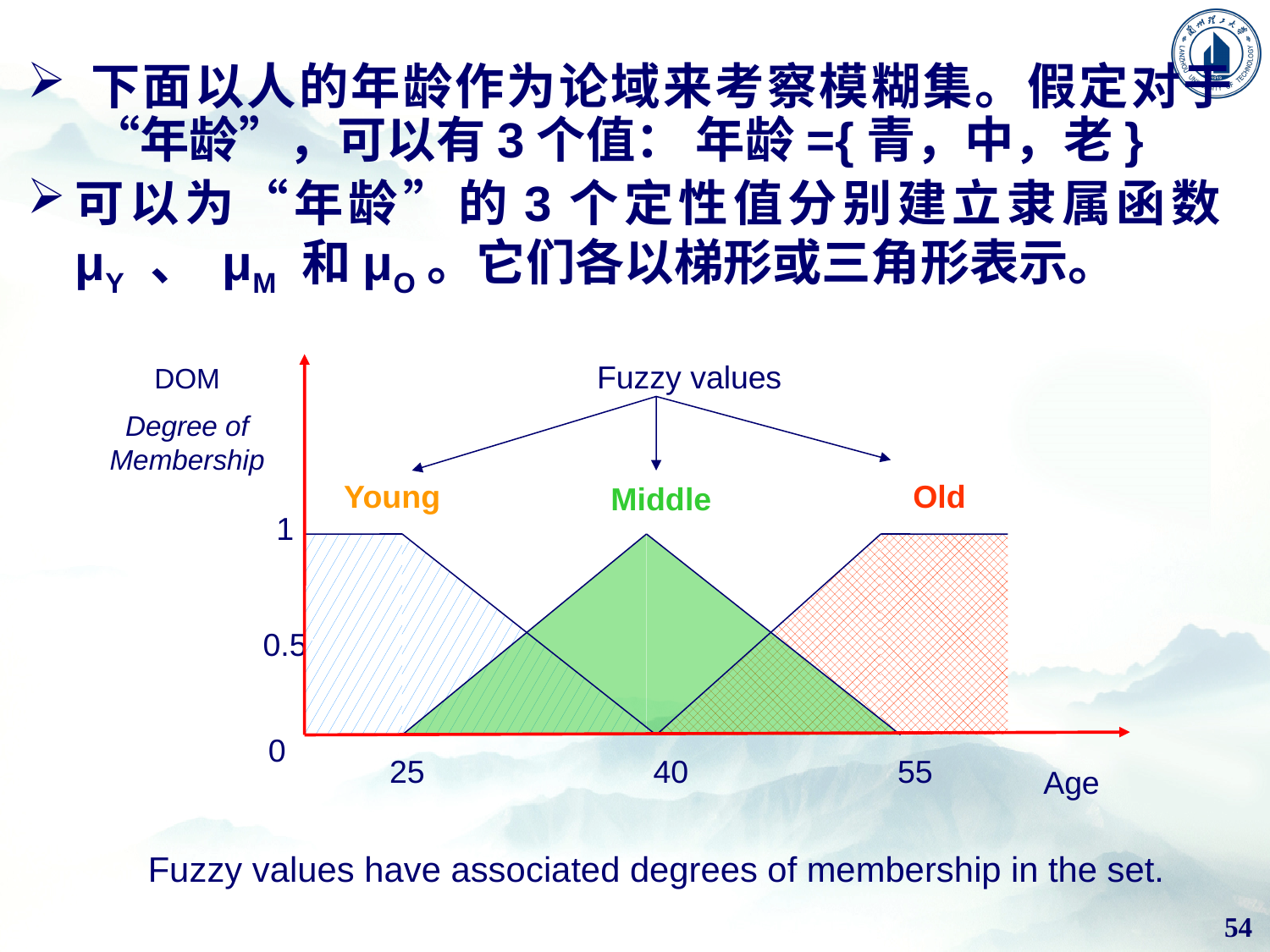

下面以人的年龄作为论域来考察模糊集。假定对于“年龄”，可以有3个值： 年龄={青，中，老}
可以为“年龄”的3个定性值分别建立隶属函数μY 、 μM 和μO。它们各以梯形或三角形表示。

Fuzzy values
DOM
Degree of Membership

Young
Old
Middle

1

0.5

0

25
40
55
Age
Fuzzy values have associated degrees of membership in the set.
54